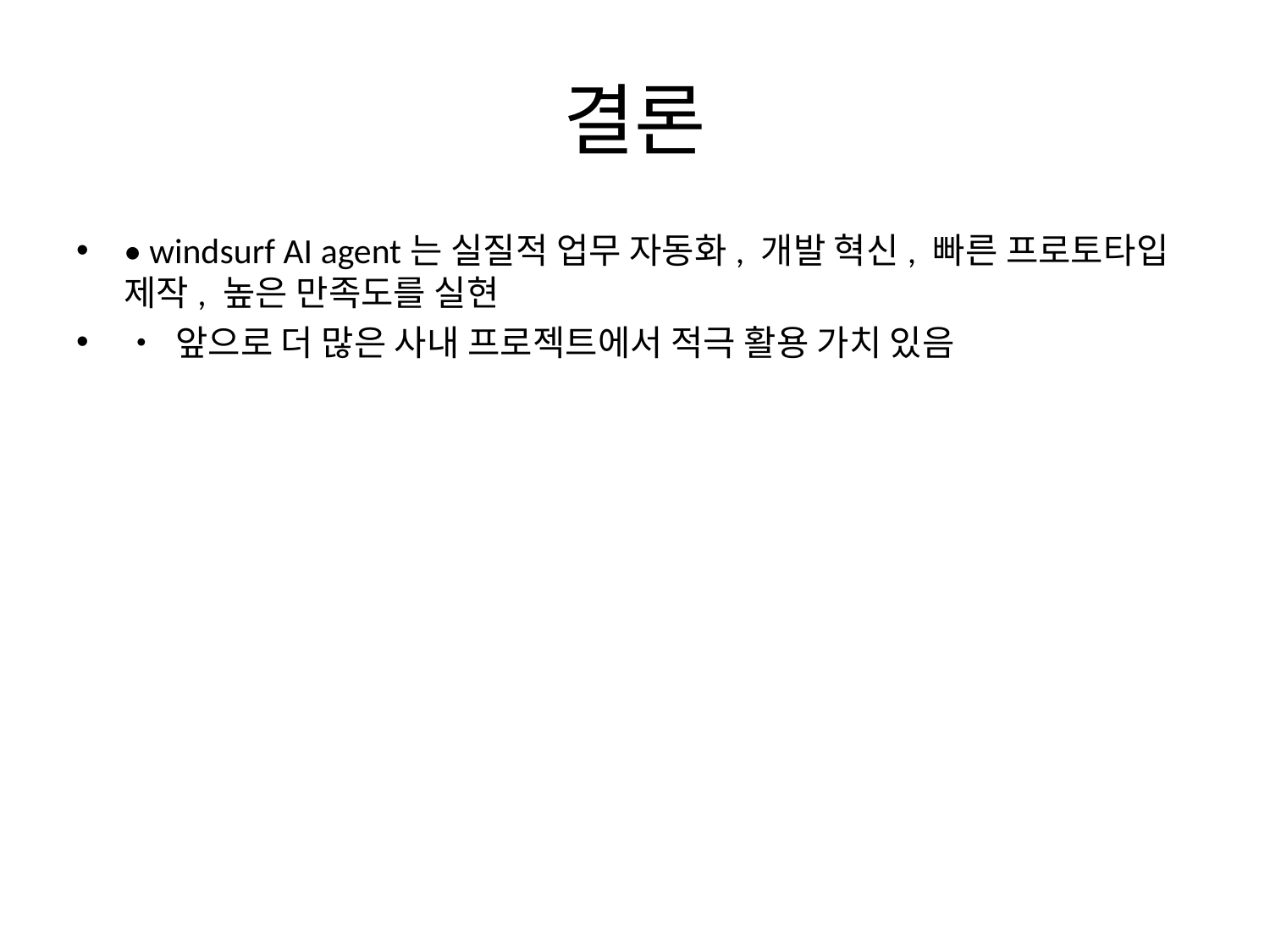

# 결론
• windsurf AI agent는 실질적 업무 자동화, 개발 혁신, 빠른 프로토타입 제작, 높은 만족도를 실현
• 앞으로 더 많은 사내 프로젝트에서 적극 활용 가치 있음